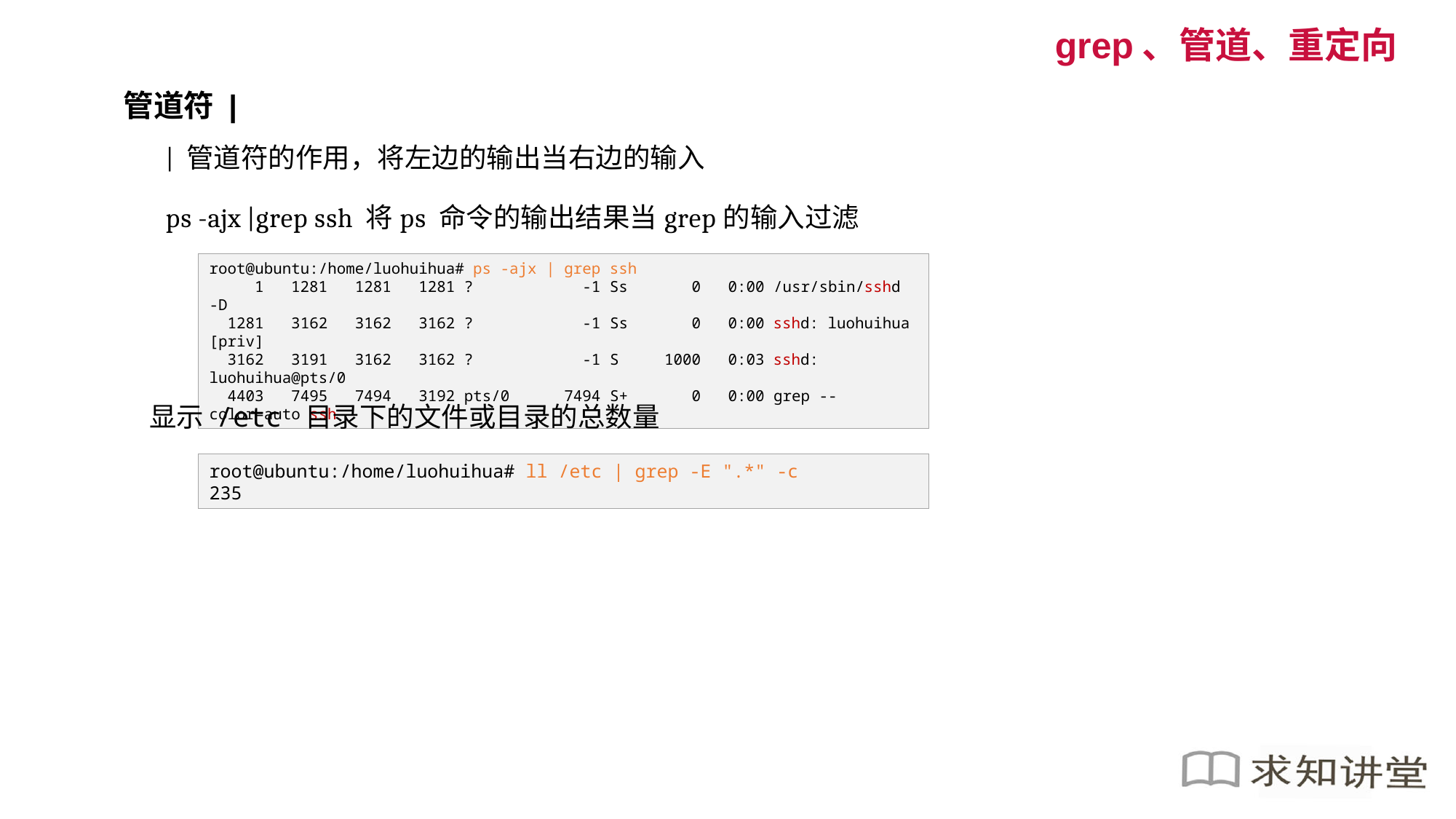

grep、管道、重定向
管道符 |
| 管道符的作用，将左边的输出当右边的输入
ps -ajx |grep ssh 将ps 命令的输出结果当grep的输入过滤
root@ubuntu:/home/luohuihua# ps -ajx | grep ssh
     1   1281   1281   1281 ?            -1 Ss       0   0:00 /usr/sbin/sshd -D
  1281   3162   3162   3162 ?            -1 Ss       0   0:00 sshd: luohuihua [priv]
  3162   3191   3162   3162 ?            -1 S     1000   0:03 sshd: luohuihua@pts/0
  4403   7495   7494   3192 pts/0      7494 S+       0   0:00 grep --color=auto ssh
显示 /etc 目录下的文件或目录的总数量
root@ubuntu:/home/luohuihua# ll /etc | grep -E ".*" -c
235